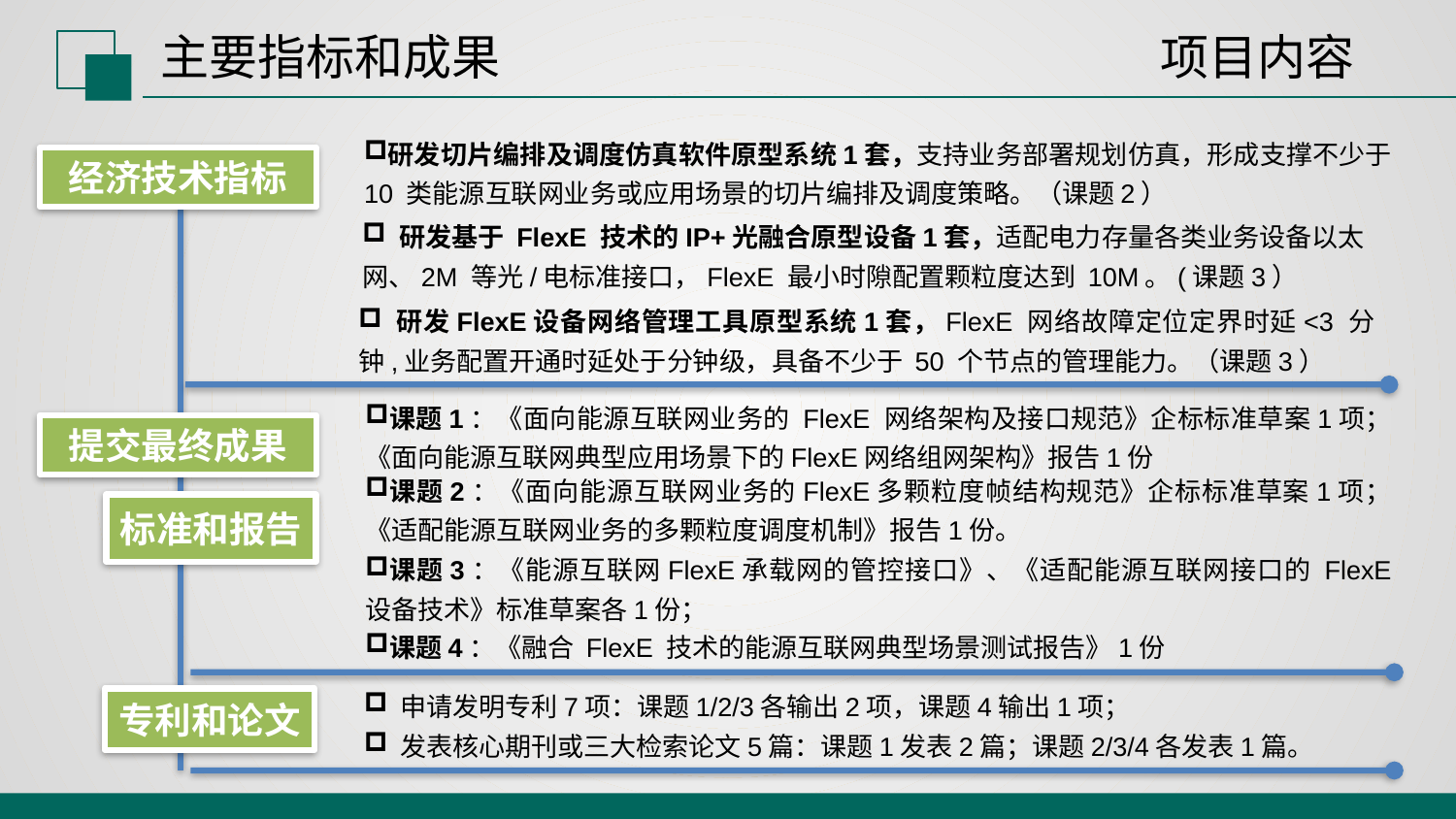

主要指标和成果
项目内容
研发切片编排及调度仿真软件原型系统1套，支持业务部署规划仿真，形成支撑不少于 10 类能源互联网业务或应用场景的切片编排及调度策略。（课题2）
经济技术指标
 研发基于 FlexE 技术的IP+光融合原型设备1套，适配电力存量各类业务设备以太网、2M 等光/电标准接口，FlexE 最小时隙配置颗粒度达到 10M。(课题3）
 研发FlexE设备网络管理工具原型系统1套，FlexE 网络故障定位定界时延<3 分钟,业务配置开通时延处于分钟级，具备不少于 50 个节点的管理能力。（课题3）

课题1：《面向能源互联网业务的 FlexE 网络架构及接口规范》企标标准草案1项；《面向能源互联网典型应用场景下的FlexE网络组网架构》报告1份
课题2：《面向能源互联网业务的FlexE多颗粒度帧结构规范》企标标准草案1项；《适配能源互联网业务的多颗粒度调度机制》报告1份。
课题4：《融合 FlexE 技术的能源互联网典型场景测试报告》1份
提交最终成果
标准和报告
课题3：《能源互联网FlexE承载网的管控接口》、《适配能源互联网接口的 FlexE 设备技术》标准草案各1份；

 申请发明专利7项：课题1/2/3各输出2项，课题4输出1项；
 发表核心期刊或三大检索论文5篇：课题1发表2篇；课题2/3/4各发表1篇。
专利和论文